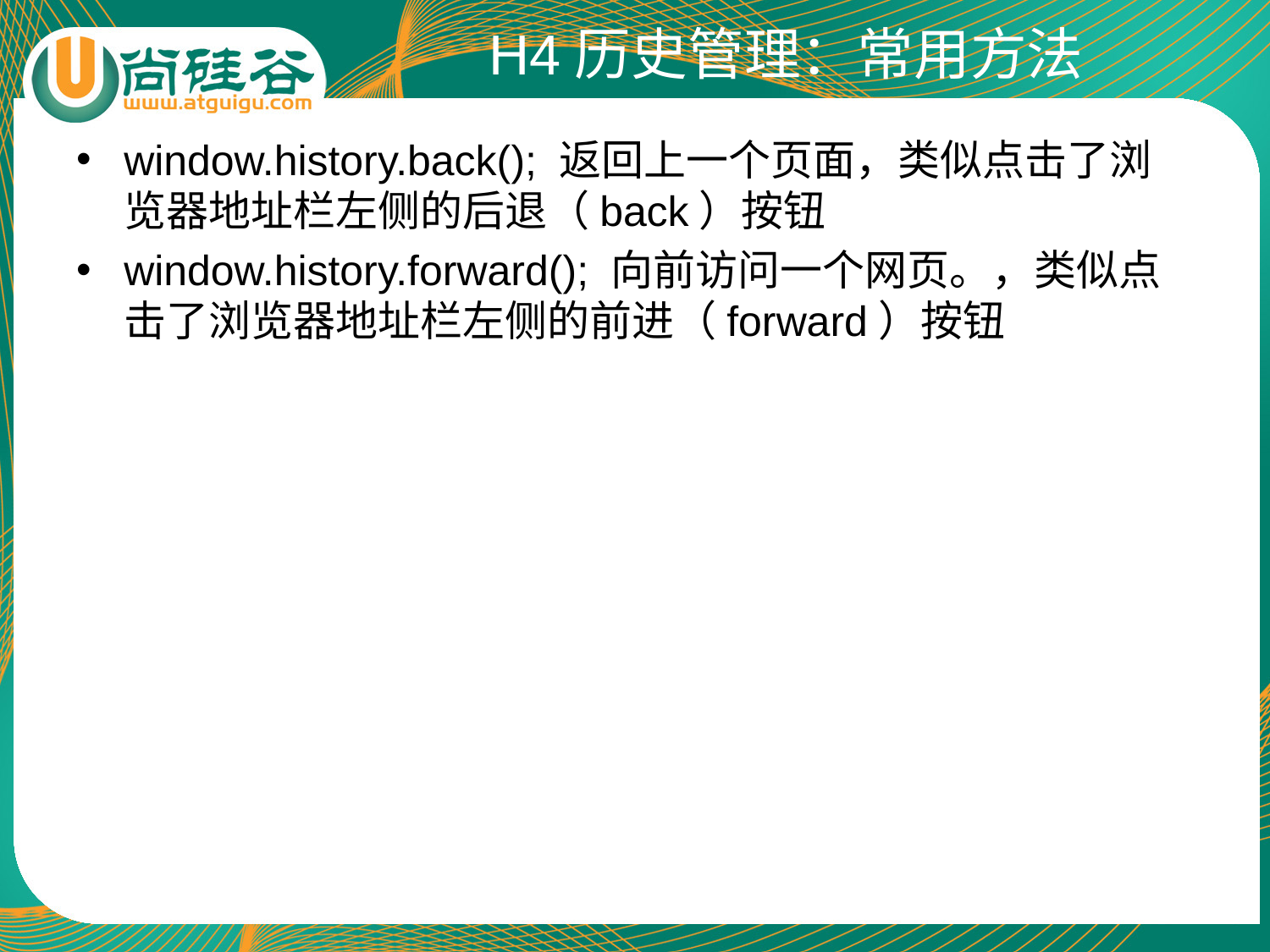

# H4历史管理：常用方法
window.history.back(); 返回上一个页面，类似点击了浏览器地址栏左侧的后退（back）按钮
window.history.forward(); 向前访问一个网页。，类似点击了浏览器地址栏左侧的前进（forward）按钮